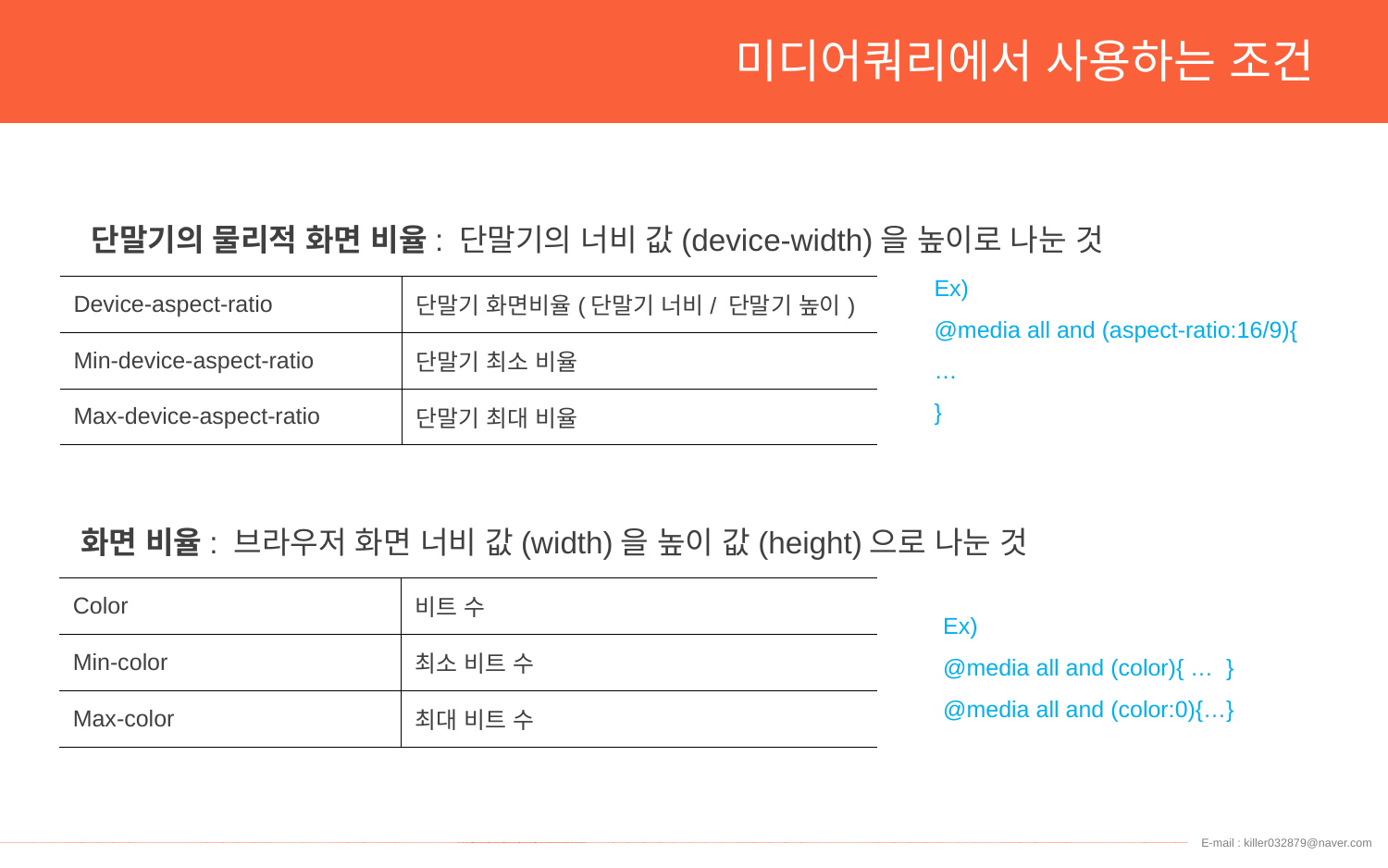

미디어쿼리에서 사용하는 조건
단말기의 물리적 화면 비율: 단말기의 너비 값(device-width)을 높이로 나눈 것
Ex)
@media all and (aspect-ratio:16/9){
…
}
| Device-aspect-ratio | 단말기 화면비율(단말기 너비/ 단말기 높이) |
| --- | --- |
| Min-device-aspect-ratio | 단말기 최소 비율 |
| Max-device-aspect-ratio | 단말기 최대 비율 |
화면 비율: 브라우저 화면 너비 값(width)을 높이 값(height)으로 나눈 것
| Color | 비트 수 |
| --- | --- |
| Min-color | 최소 비트 수 |
| Max-color | 최대 비트 수 |
Ex)
@media all and (color){ …  }
@media all and (color:0){…}